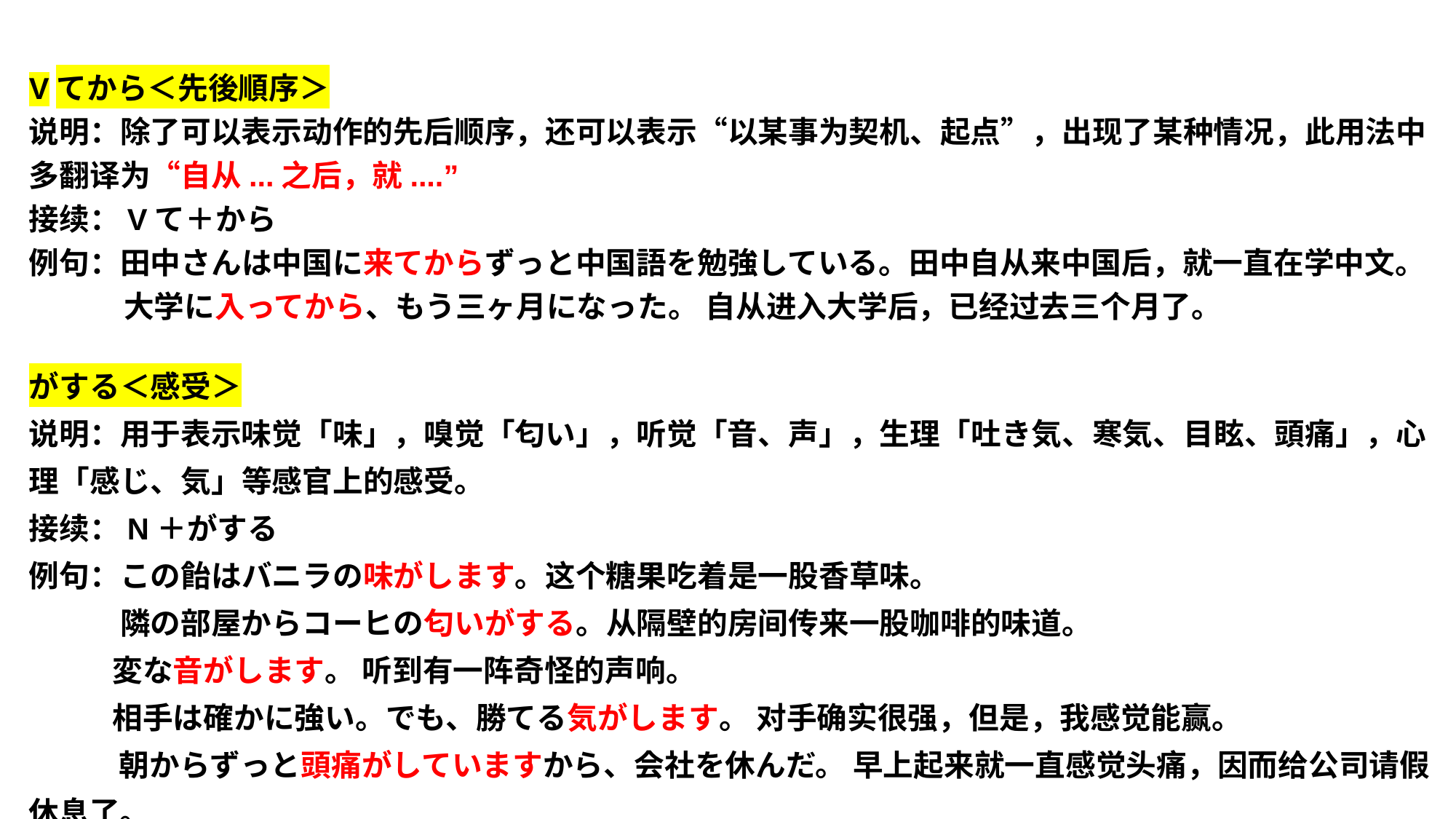

Vてから＜先後順序＞
说明：除了可以表示动作的先后顺序，还可以表示“以某事为契机、起点”，出现了某种情况，此用法中多翻译为“自从...之后，就....”
接续：Vて＋から
例句：田中さんは中国に来てからずっと中国語を勉強している。田中自从来中国后，就一直在学中文。
             大学に入ってから、もう三ヶ月になった。 自从进入大学后，已经过去三个月了。

がする＜感受＞
说明：用于表示味觉「味」，嗅觉「匂い」，听觉「音、声」，生理「吐き気、寒気、目眩、頭痛」，心理「感じ、気」等感官上的感受。
接续：N＋がする
例句：この飴はバニラの味がします。这个糖果吃着是一股香草味。
　　　隣の部屋からコーヒの匂いがする。从隔壁的房间传来一股咖啡的味道。
           変な音がします。 听到有一阵奇怪的声响。
           相手は確かに強い。でも、勝てる気がします。 对手确实很强，但是，我感觉能赢。
            朝からずっと頭痛がしていますから、会社を休んだ。 早上起来就一直感觉头痛，因而给公司请假休息了。